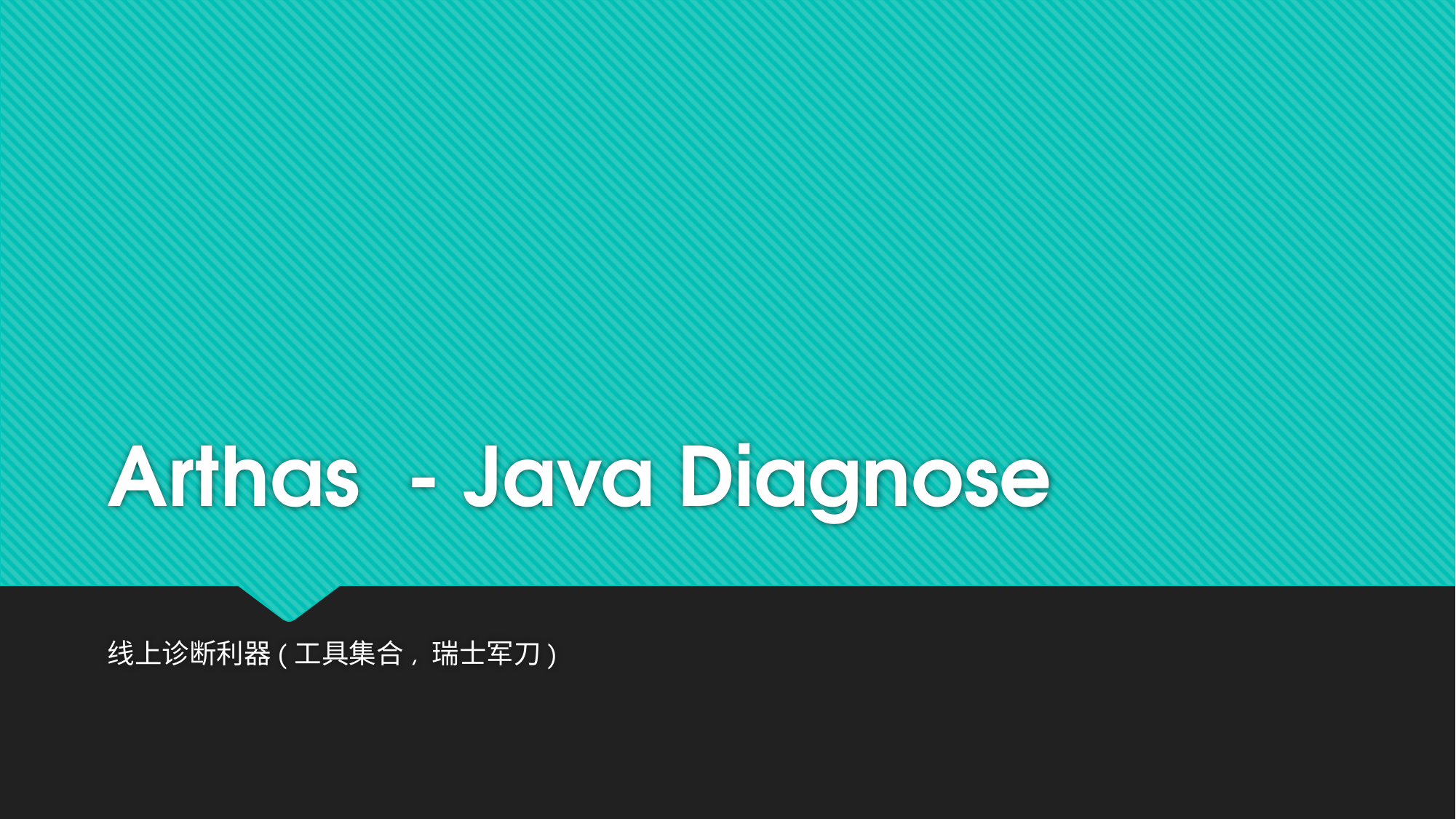

# Arthas  - Java Diagnose
线上诊断利器(工具集合, 瑞士军刀)